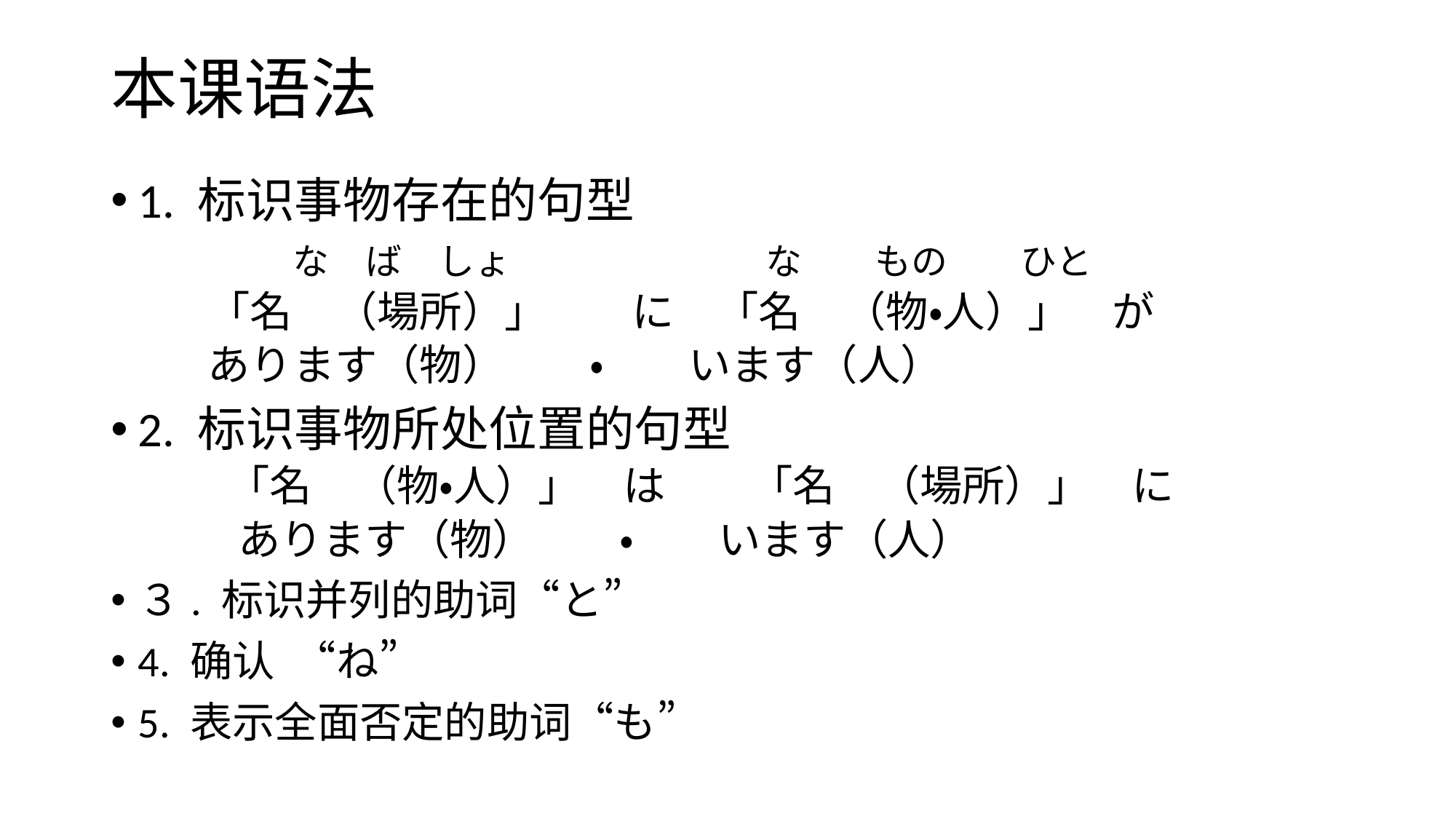

# 本课语法
1. 标识事物存在的句型
　　　　　な　ば　しょ　　　　　　　な　　もの　　ひと
　「名　（場所）」　　に　「名　（物・人）」　が
　あります（物）　　・　　います（人）
2. 标识事物所处位置的句型
 　「名　（物・人）」　は　　「名　（場所）」　に
　　　あります（物）　　・　　います（人）
３. 标识并列的助词“と”
4. 确认  “ね”
5. 表示全面否定的助词“も”